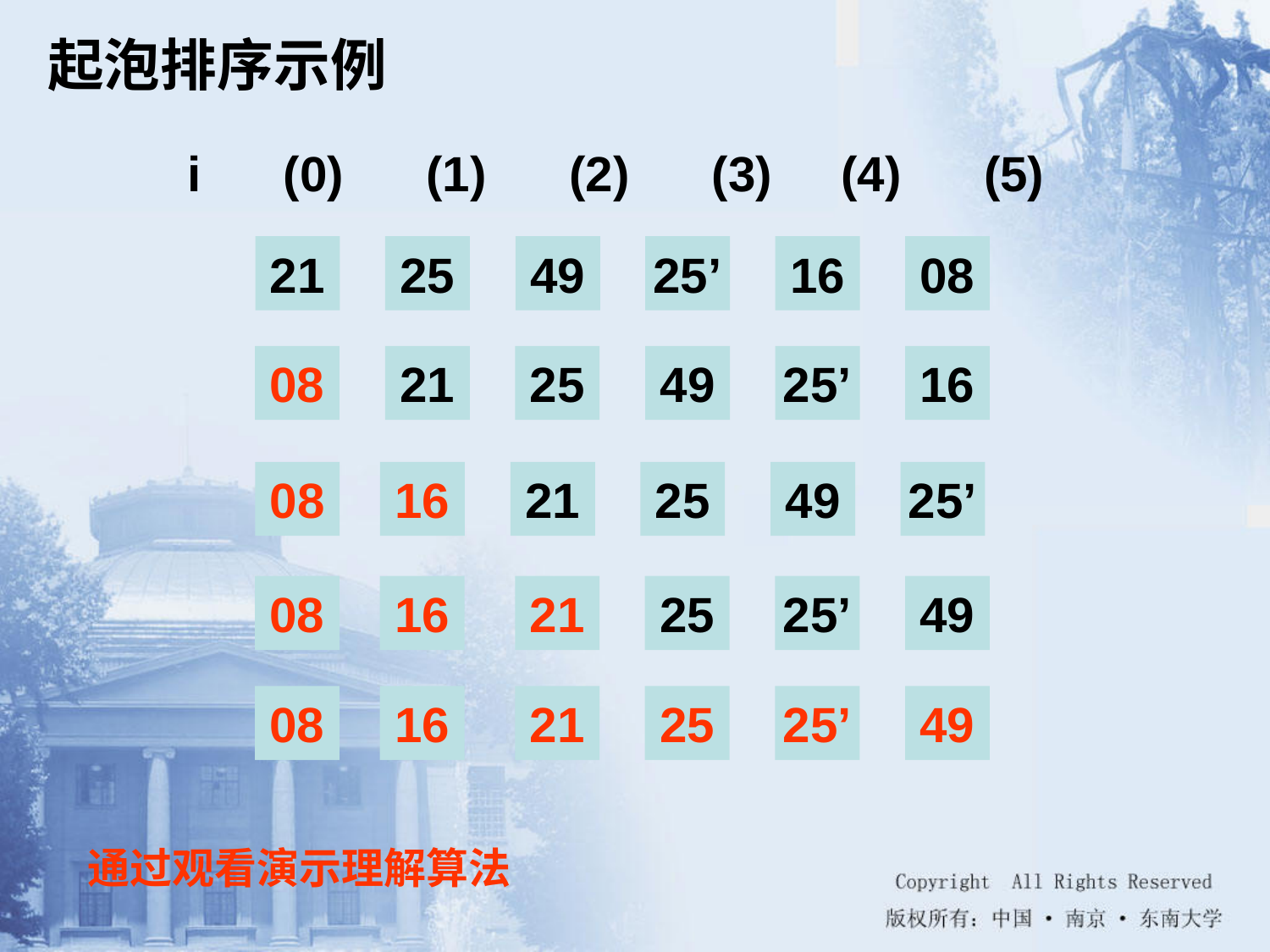

# 起泡排序示例
i      (0)      (1)      (2)      (3)     (4)      (5)
21
25
49
25’
16
08
08
21
25
49
25’
16
08
16
21
25
49
25’
08
16
21
25
25’
49
08
16
21
25
25’
49
通过观看演示理解算法